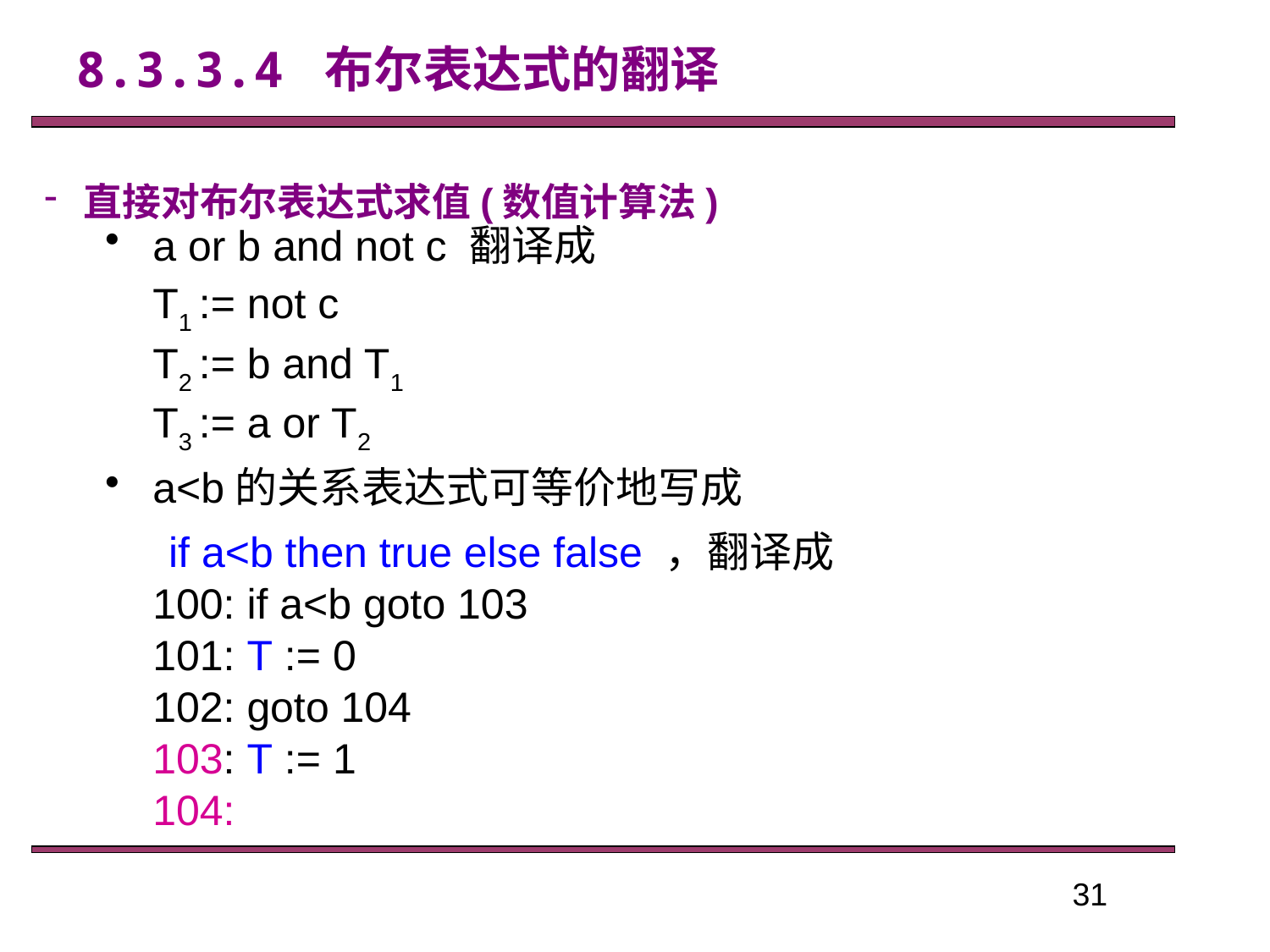

8.3.3.4 布尔表达式的翻译
  直接对布尔表达式求值(数值计算法)
a or b and not c 翻译成
	T1 := not c
	T2 := b and T1
	T3 := a or T2
a<b的关系表达式可等价地写成
if a<b then true else false ，翻译成
 	100: if a<b goto 103
	101: T := 0
	102: goto 104
	103: T := 1
	104:
31